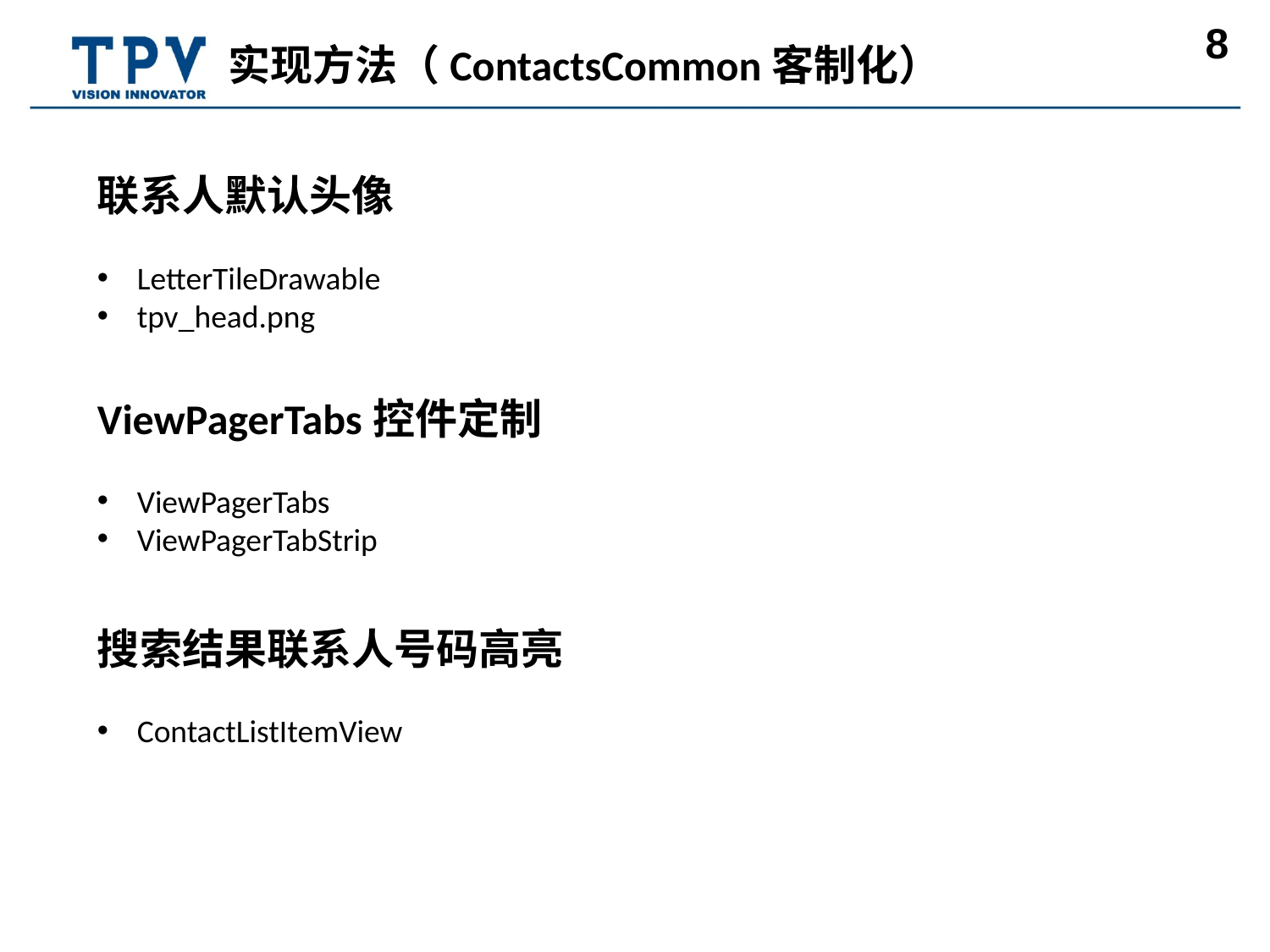

实现方法（ContactsCommon客制化）
联系人默认头像

LetterTileDrawable
tpv_head.png
ViewPagerTabs控件定制

ViewPagerTabs
ViewPagerTabStrip
搜索结果联系人号码高亮

ContactListItemView